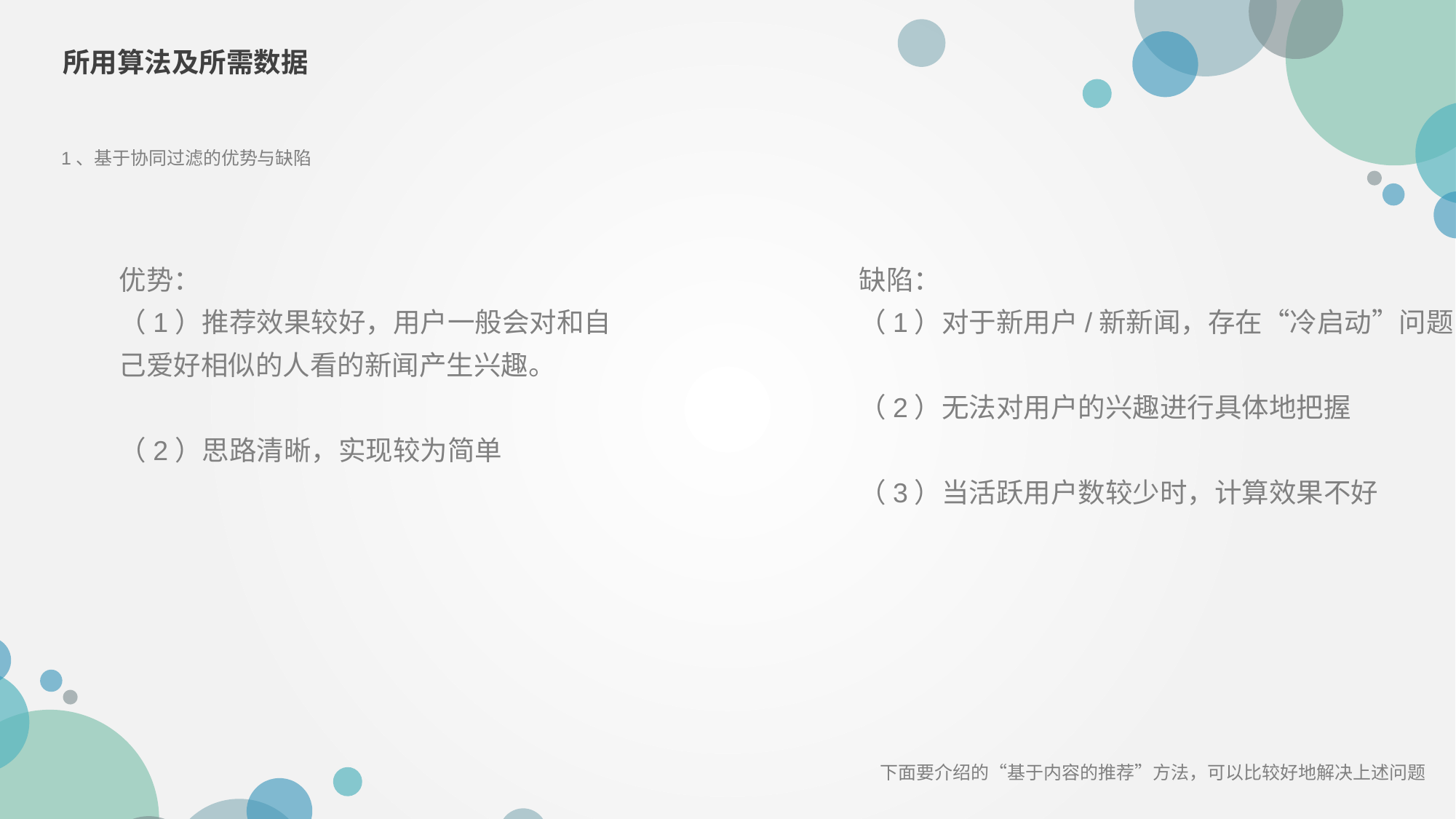

所用算法及所需数据
1、基于协同过滤的优势与缺陷
优势：
（1）推荐效果较好，用户一般会对和自
己爱好相似的人看的新闻产生兴趣。

（2）思路清晰，实现较为简单
缺陷：
（1）对于新用户/新新闻，存在“冷启动”问题

（2）无法对用户的兴趣进行具体地把握

（3）当活跃用户数较少时，计算效果不好
下面要介绍的“基于内容的推荐”方法，可以比较好地解决上述问题